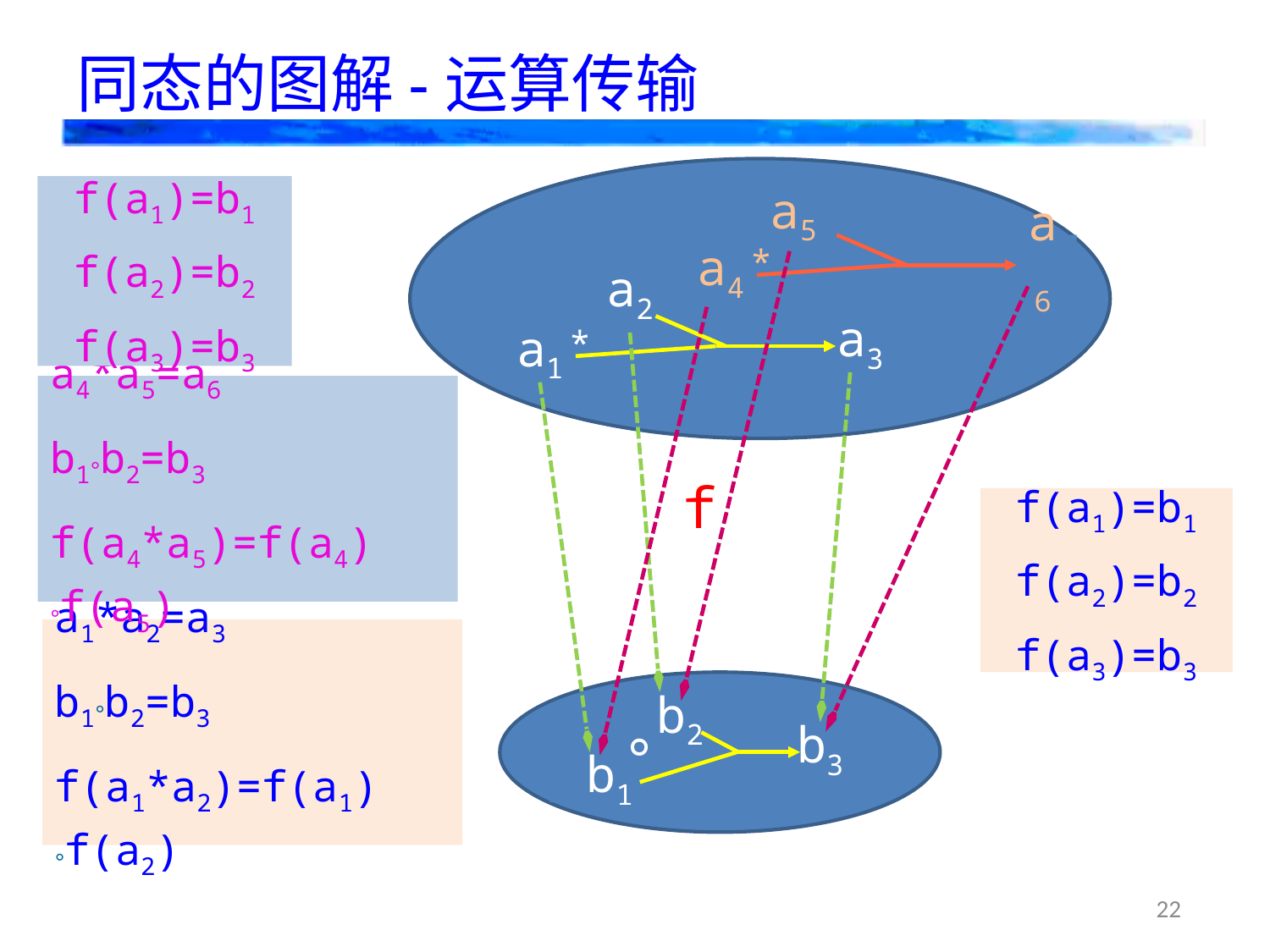

# 同态的图解-运算传输

a2
*
a3
a1
f

b2
b3
°
b1
f(a1)=b1
f(a2)=b2
f(a3)=b3
a5
*
a6
a4
a4*a5=a6
b1°b2=b3
f(a4*a5)=f(a4) °f(a5)
f(a1)=b1
f(a2)=b2
f(a3)=b3
a1*a2=a3
b1°b2=b3
f(a1*a2)=f(a1) °f(a2)
22